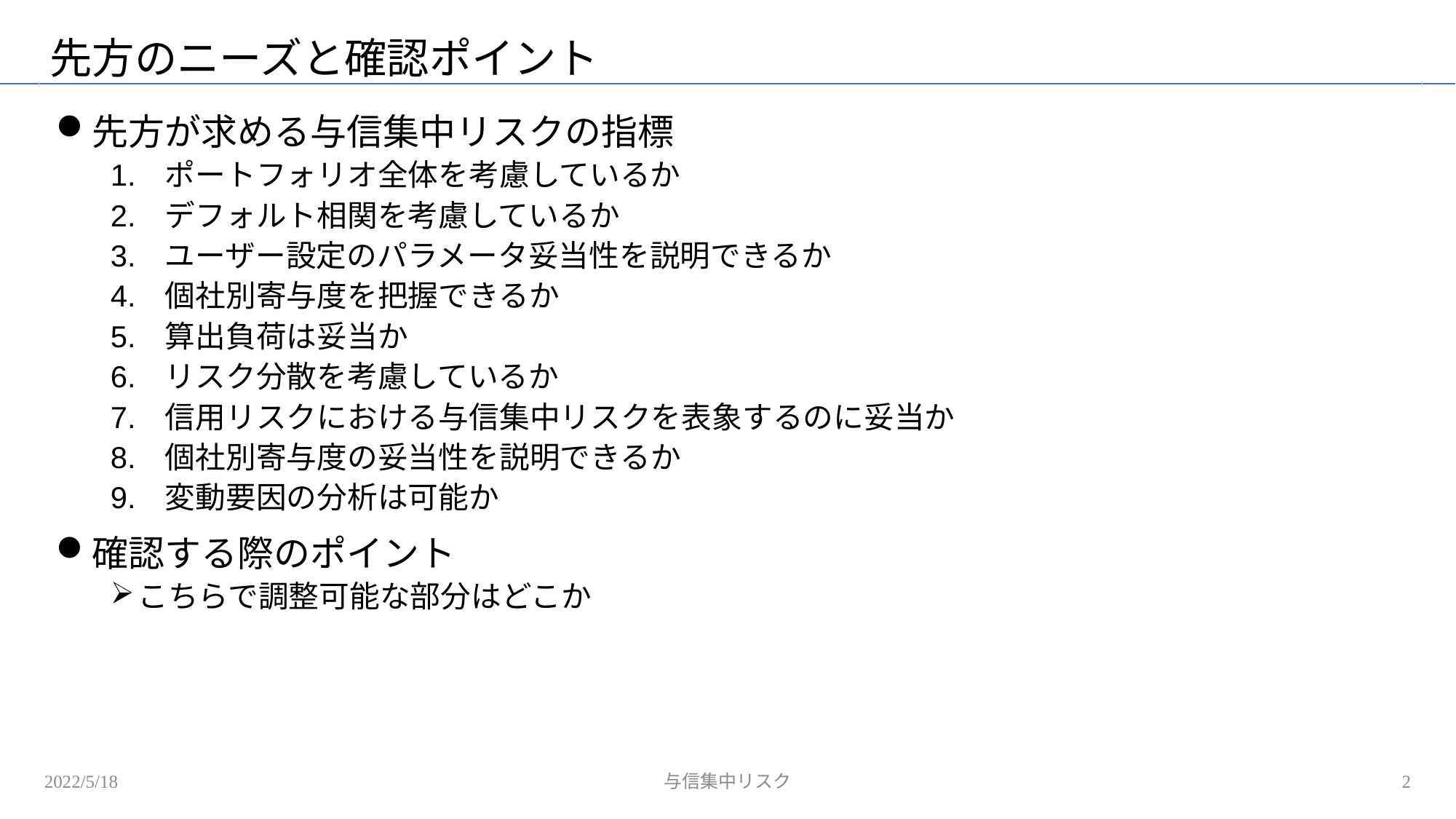

# 先方のニーズと確認ポイント
先方が求める与信集中リスクの指標
ポートフォリオ全体を考慮しているか
デフォルト相関を考慮しているか
ユーザー設定のパラメータ妥当性を説明できるか
個社別寄与度を把握できるか
算出負荷は妥当か
リスク分散を考慮しているか
信用リスクにおける与信集中リスクを表象するのに妥当か
個社別寄与度の妥当性を説明できるか
変動要因の分析は可能か
確認する際のポイント
こちらで調整可能な部分はどこか

2022/5/18
2
与信集中リスク